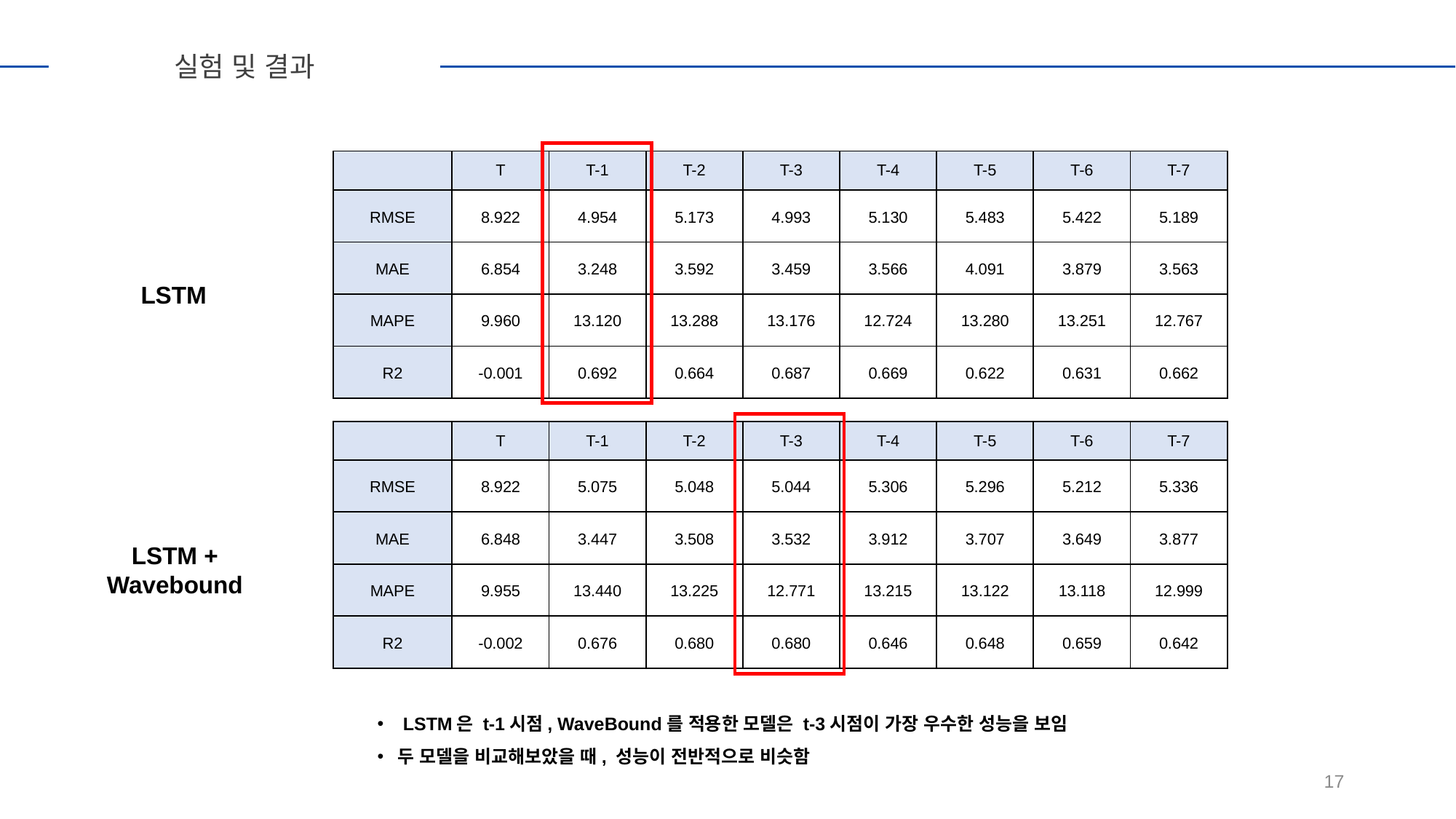

실험 및 결과

|  | T | T-1 | T-2 | T-3 | T-4 | T-5 | T-6 | T-7 |
| --- | --- | --- | --- | --- | --- | --- | --- | --- |
| RMSE | 8.922 | 4.954 | 5.173 | 4.993 | 5.130 | 5.483 | 5.422 | 5.189 |
| MAE | 6.854 | 3.248 | 3.592 | 3.459 | 3.566 | 4.091 | 3.879 | 3.563 |
| MAPE | 9.960 | 13.120 | 13.288 | 13.176 | 12.724 | 13.280 | 13.251 | 12.767 |
| R2 | -0.001 | 0.692 | 0.664 | 0.687 | 0.669 | 0.622 | 0.631 | 0.662 |
LSTM

|  | T | T-1 | T-2 | T-3 | T-4 | T-5 | T-6 | T-7 |
| --- | --- | --- | --- | --- | --- | --- | --- | --- |
| RMSE | 8.922 | 5.075 | 5.048 | 5.044 | 5.306 | 5.296 | 5.212 | 5.336 |
| MAE | 6.848 | 3.447 | 3.508 | 3.532 | 3.912 | 3.707 | 3.649 | 3.877 |
| MAPE | 9.955 | 13.440 | 13.225 | 12.771 | 13.215 | 13.122 | 13.118 | 12.999 |
| R2 | -0.002 | 0.676 | 0.680 | 0.680 | 0.646 | 0.648 | 0.659 | 0.642 |
LSTM + Wavebound
 LSTM은 t-1시점, WaveBound를 적용한 모델은 t-3시점이 가장 우수한 성능을 보임
두 모델을 비교해보았을 때, 성능이 전반적으로 비슷함
17